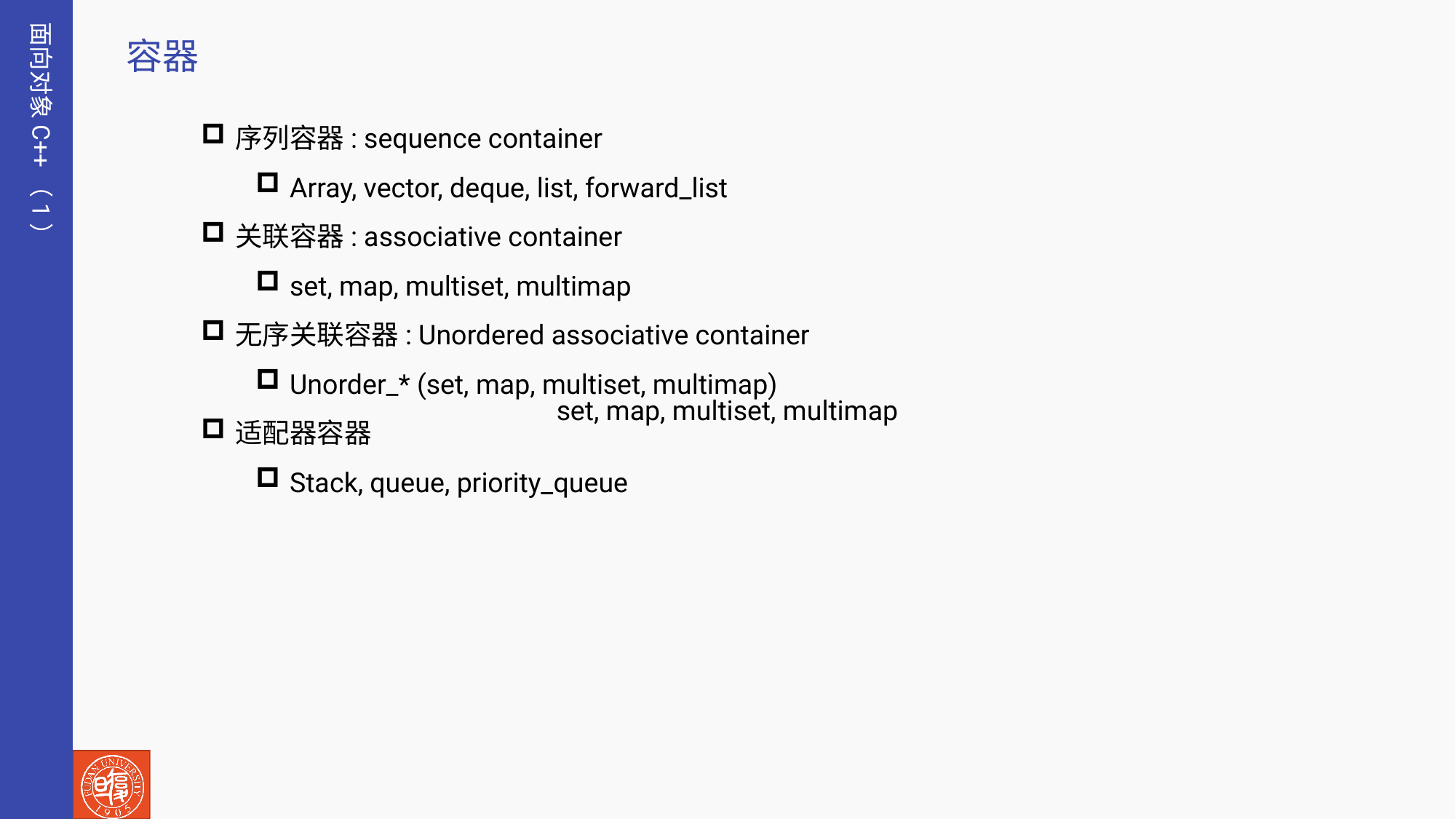

面向对象C++（1）
容器
序列容器: sequence container
Array, vector, deque, list, forward_list
关联容器: associative container
set, map, multiset, multimap
无序关联容器: Unordered associative container
Unorder_* (set, map, multiset, multimap)
适配器容器
Stack, queue, priority_queue
set, map, multiset, multimap